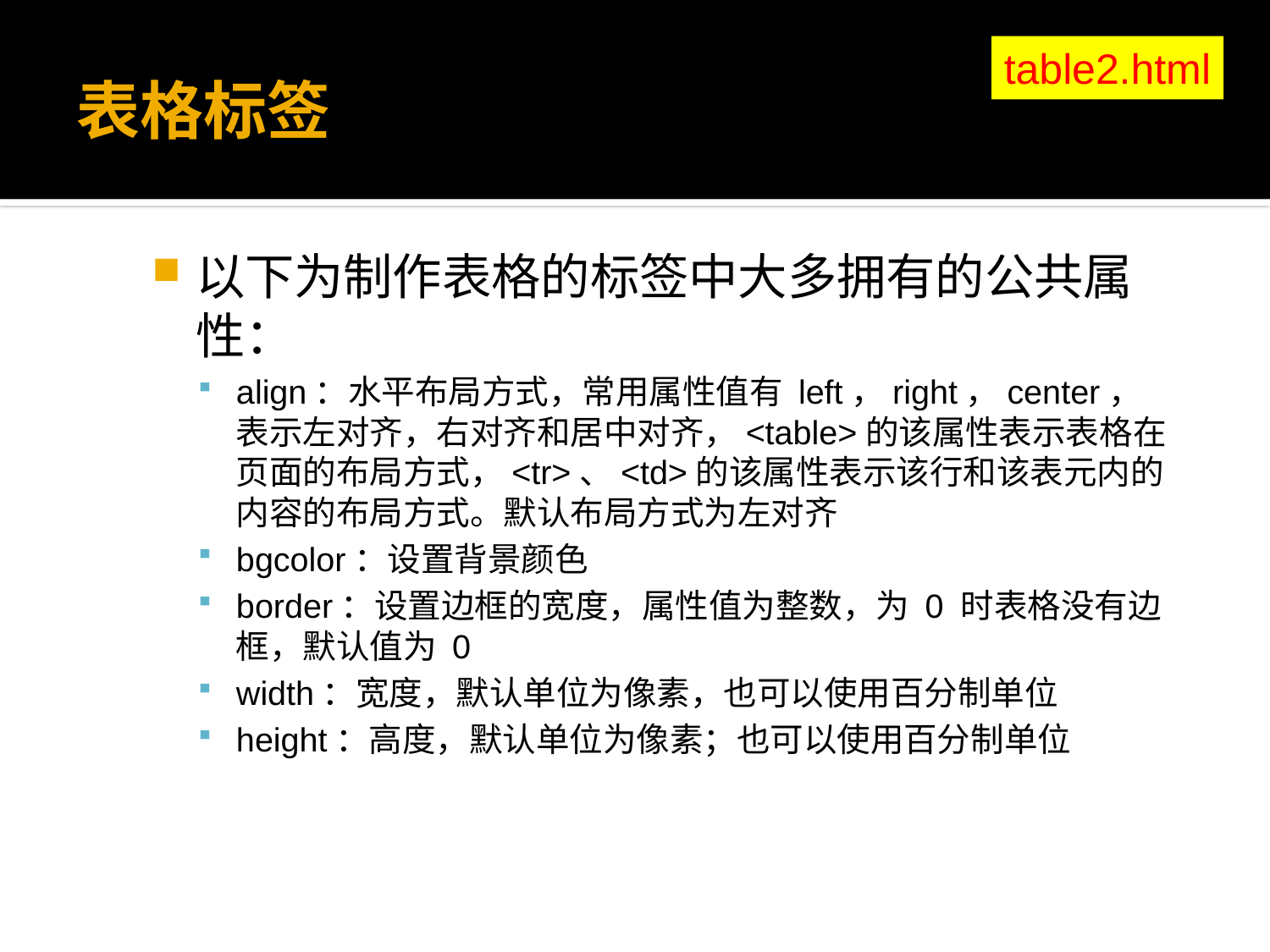

# 表格标签
table2.html
以下为制作表格的标签中大多拥有的公共属性：
align：水平布局方式，常用属性值有 left，right，center，表示左对齐，右对齐和居中对齐，<table>的该属性表示表格在页面的布局方式，<tr>、<td>的该属性表示该行和该表元内的内容的布局方式。默认布局方式为左对齐
bgcolor：设置背景颜色
border：设置边框的宽度，属性值为整数，为 0 时表格没有边框，默认值为 0
width：宽度，默认单位为像素，也可以使用百分制单位
height：高度，默认单位为像素；也可以使用百分制单位